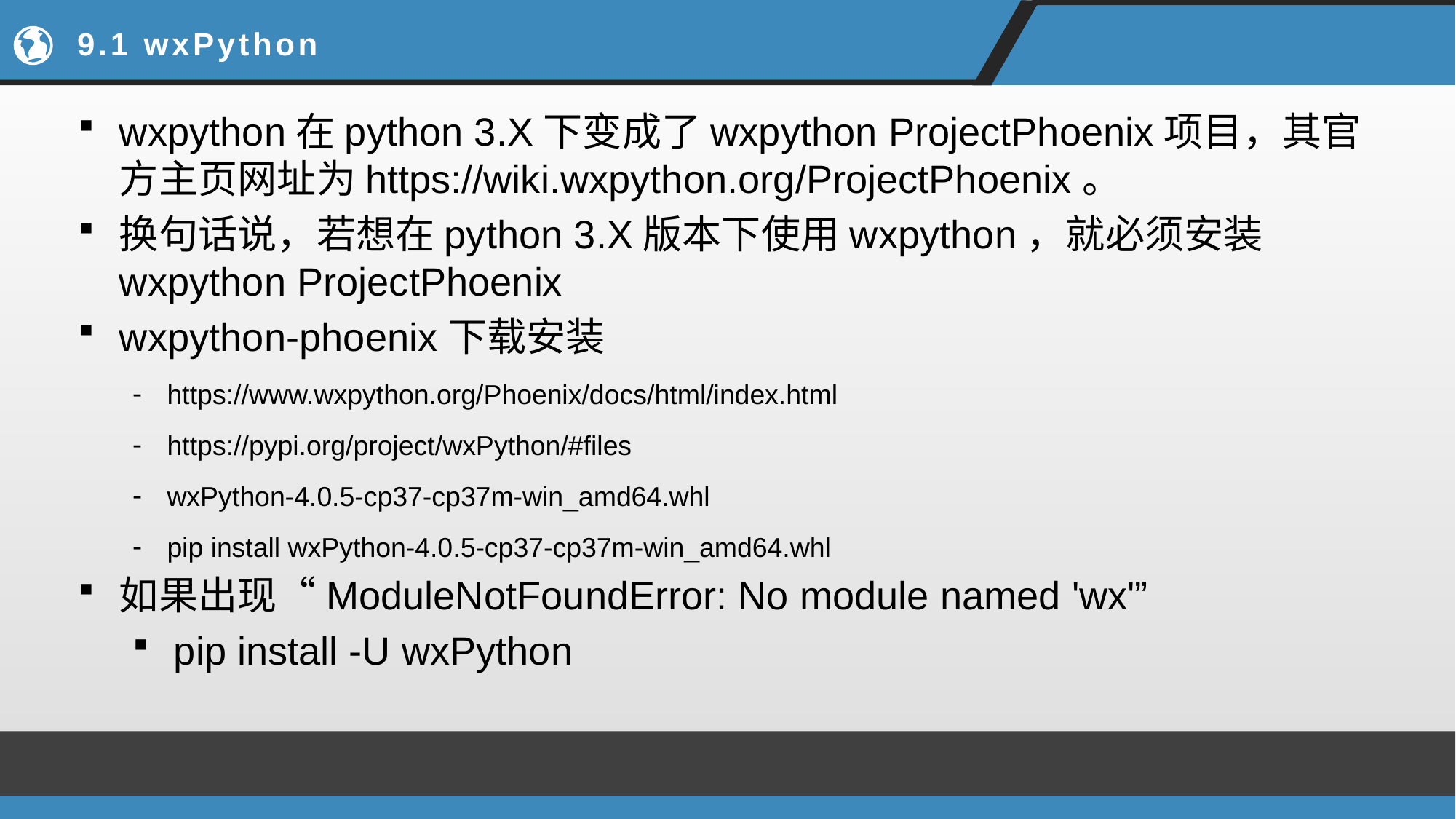

# 9.1 wxPython

wxpython在python 3.X下变成了wxpython ProjectPhoenix项目，其官方主页网址为https://wiki.wxpython.org/ProjectPhoenix。
换句话说，若想在python 3.X版本下使用wxpython，就必须安装wxpython ProjectPhoenix
wxpython-phoenix下载安装
https://www.wxpython.org/Phoenix/docs/html/index.html
https://pypi.org/project/wxPython/#files
wxPython-4.0.5-cp37-cp37m-win_amd64.whl
pip install wxPython-4.0.5-cp37-cp37m-win_amd64.whl
如果出现“ModuleNotFoundError: No module named 'wx'”
pip install -U wxPython